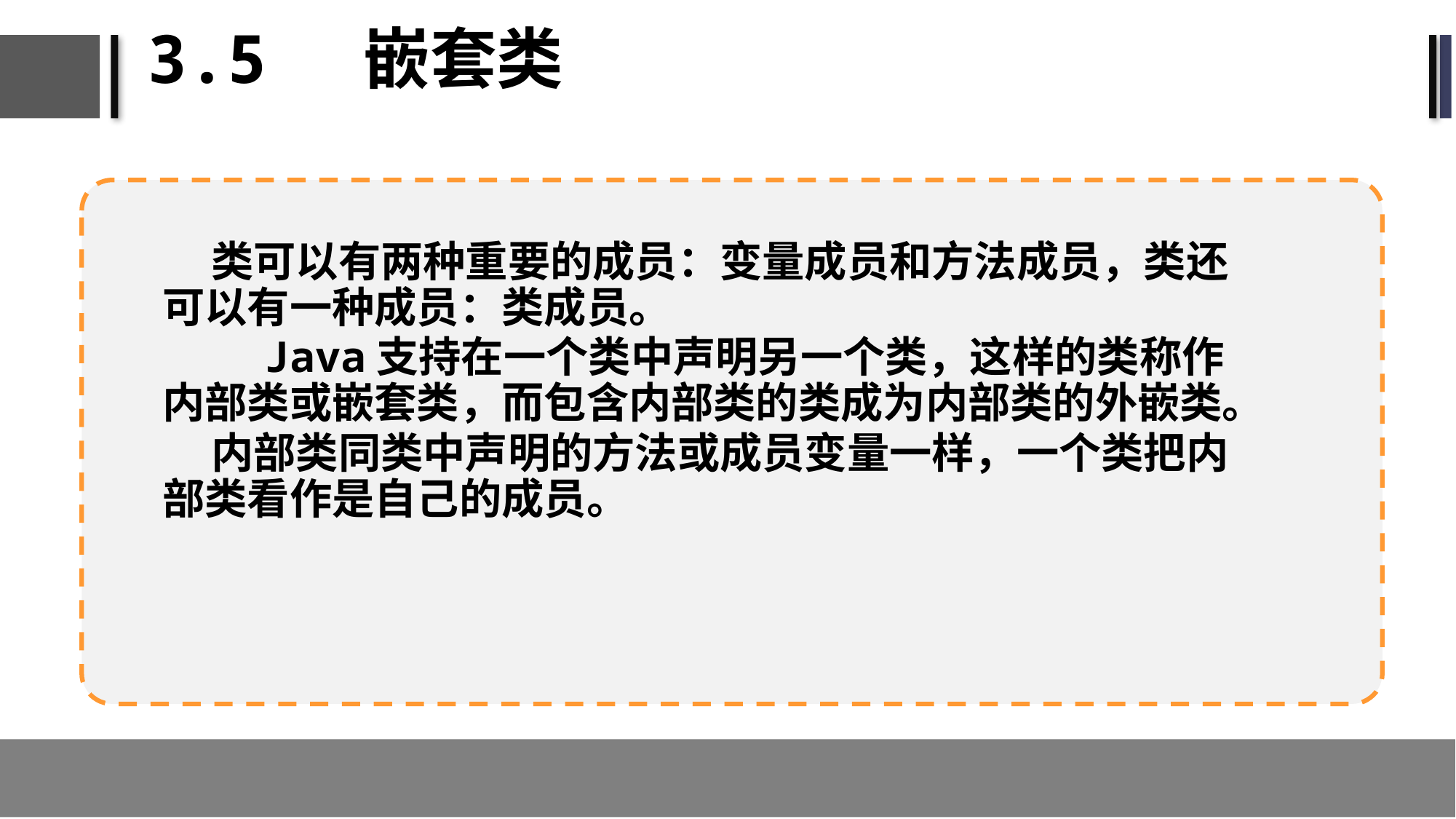

# 3.5  嵌套类

    类可以有两种重要的成员：变量成员和方法成员，类还可以有一种成员：类成员。
    Java支持在一个类中声明另一个类，这样的类称作内部类或嵌套类，而包含内部类的类成为内部类的外嵌类。
    内部类同类中声明的方法或成员变量一样，一个类把内部类看作是自己的成员。